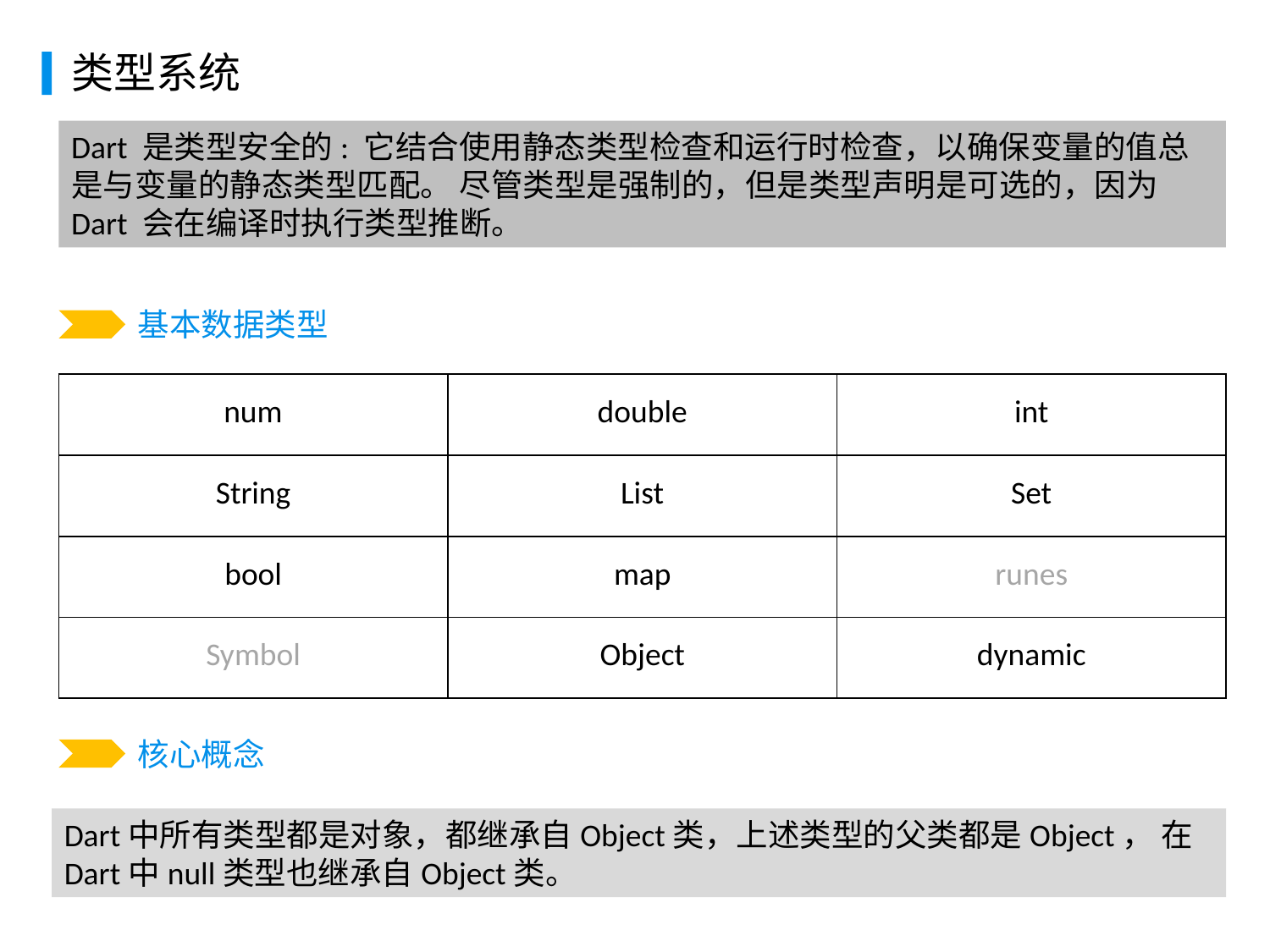

类型系统

Dart 是类型安全的: 它结合使用静态类型检查和运行时检查，以确保变量的值总是与变量的静态类型匹配。 尽管类型是强制的，但是类型声明是可选的，因为 Dart 会在编译时执行类型推断。
基本数据类型

| num | double | int |
| --- | --- | --- |
| String | List | Set |
| bool | map | runes |
| Symbol | Object | dynamic |
核心概念

Dart中所有类型都是对象，都继承自Object类，上述类型的父类都是Object， 在Dart中null类型也继承自Object类。